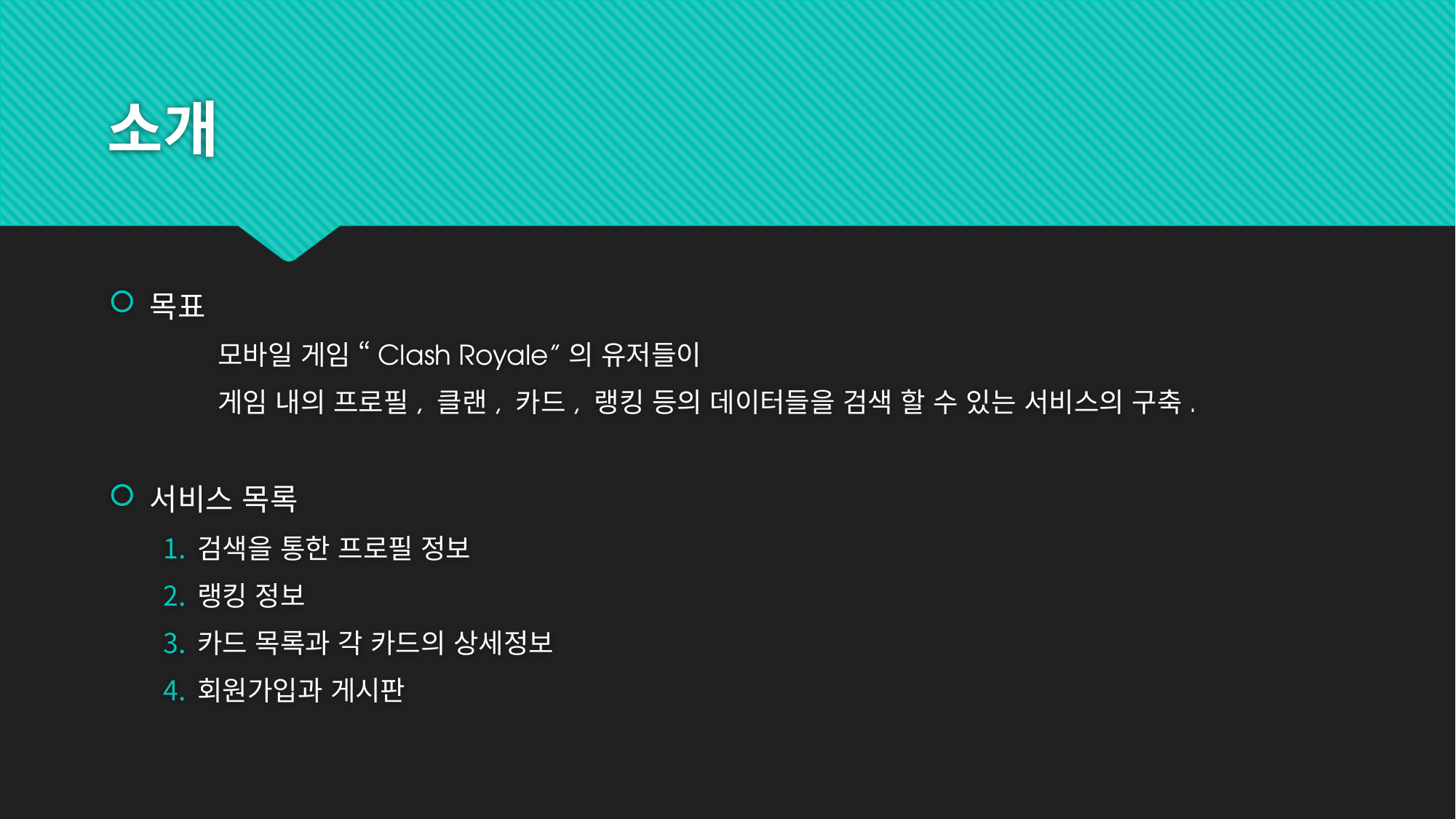

# 소개
목표
	모바일 게임 “Clash Royale”의 유저들이
	게임 내의 프로필, 클랜, 카드, 랭킹 등의 데이터들을 검색 할 수 있는 서비스의 구축.

서비스 목록
검색을 통한 프로필 정보
랭킹 정보
카드 목록과 각 카드의 상세정보
회원가입과 게시판